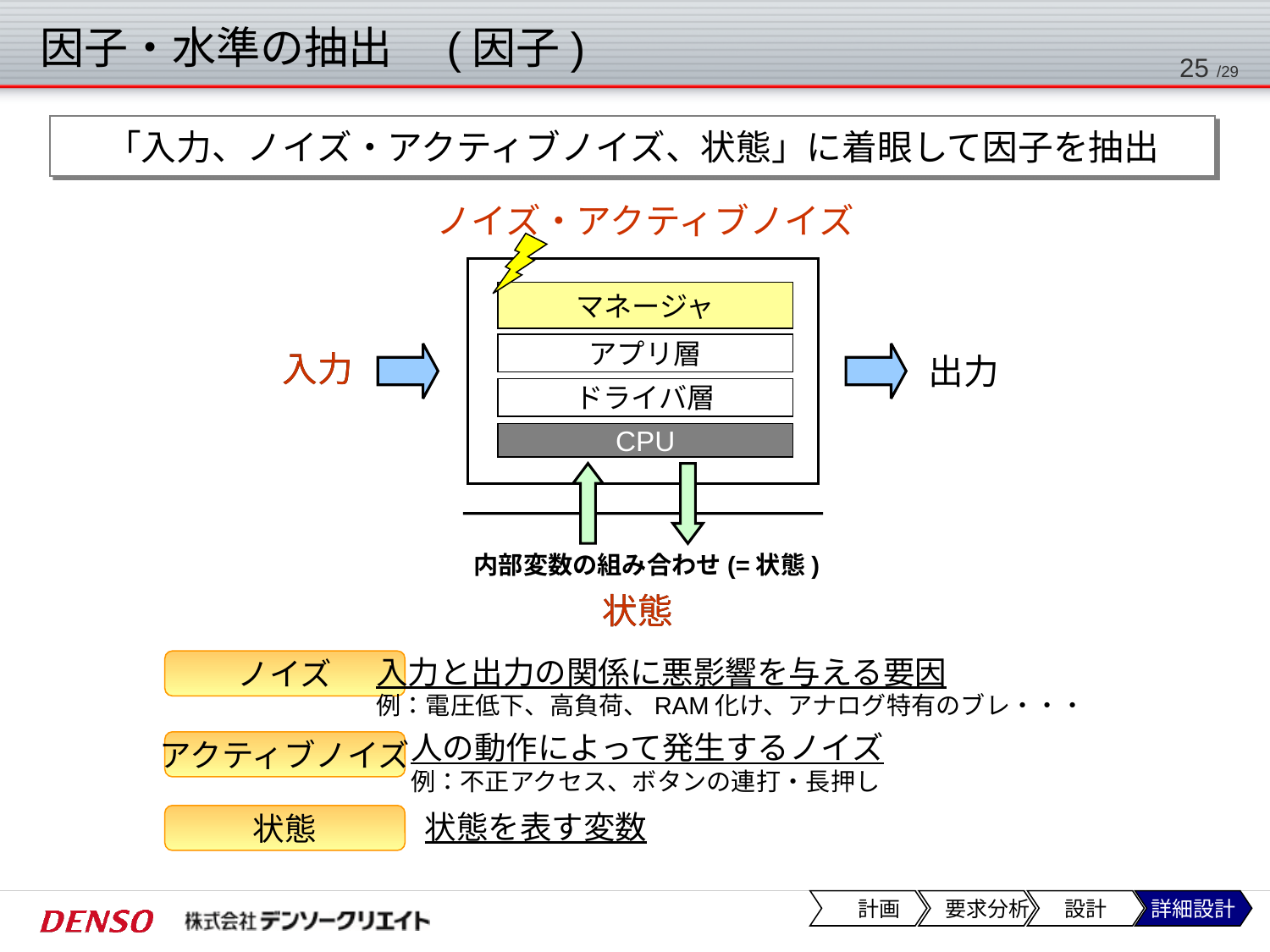

# 因子・水準の抽出　(因子)
25 /29
「入力、ノイズ・アクティブノイズ、状態」に着眼して因子を抽出
ノイズ・アクティブノイズ

マネージャ
アプリ層
入力
入力

出力
ドライバ層
CPU

内部変数の組み合わせ(=状態)
状態
状態
入力と出力の関係に悪影響を与える要因
例：電圧低下、高負荷、RAM化け、アナログ特有のブレ・・・
ノイズ
人の動作によって発生するノイズ
例：不正アクセス、ボタンの連打・長押し
アクティブノイズ
状態を表す変数
状態
　計画
　要求分析
設計
詳細設計